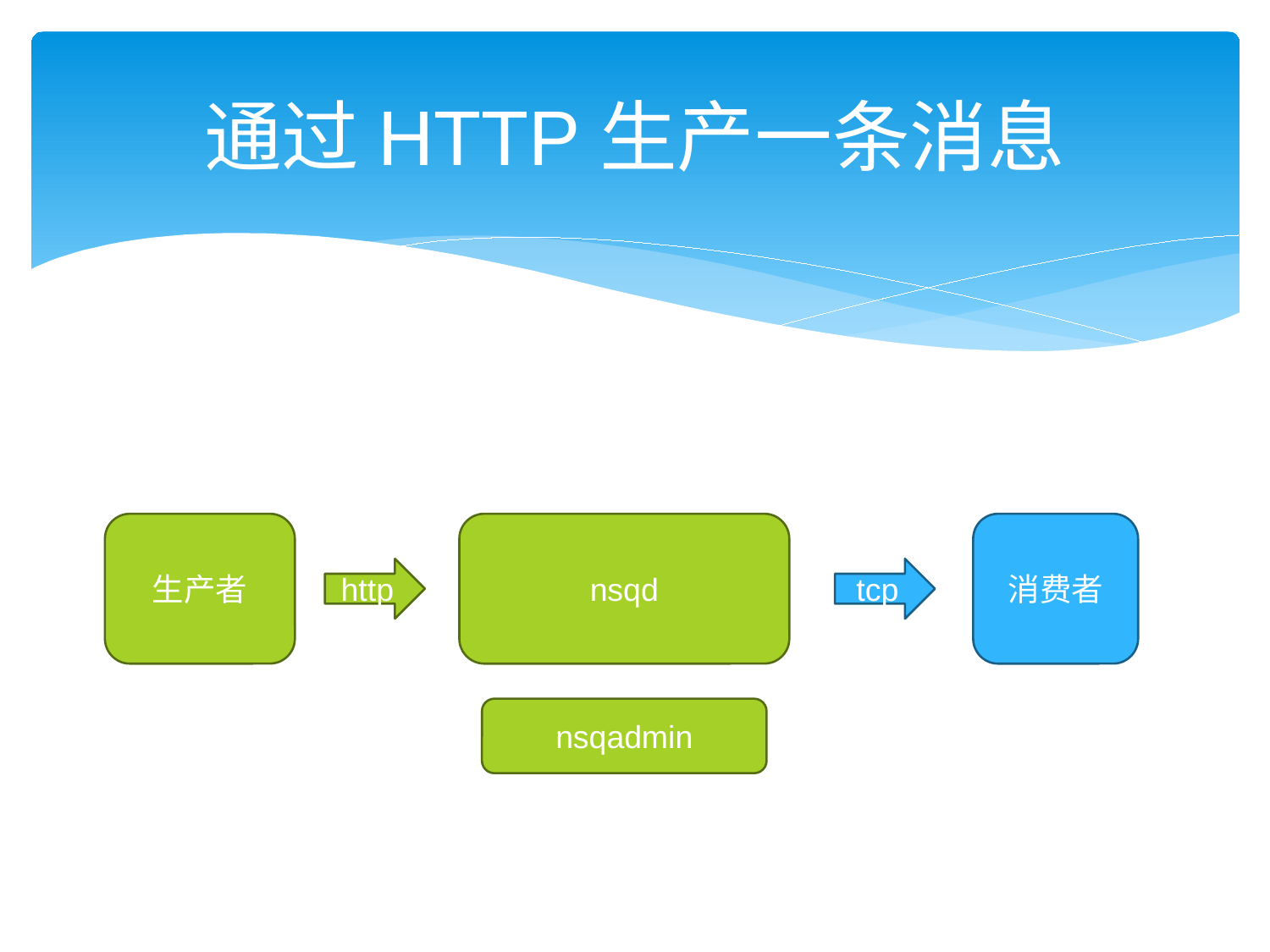

# 通过HTTP生产一条消息

生产者
nsqd
消费者
http
tcp
nsqadmin